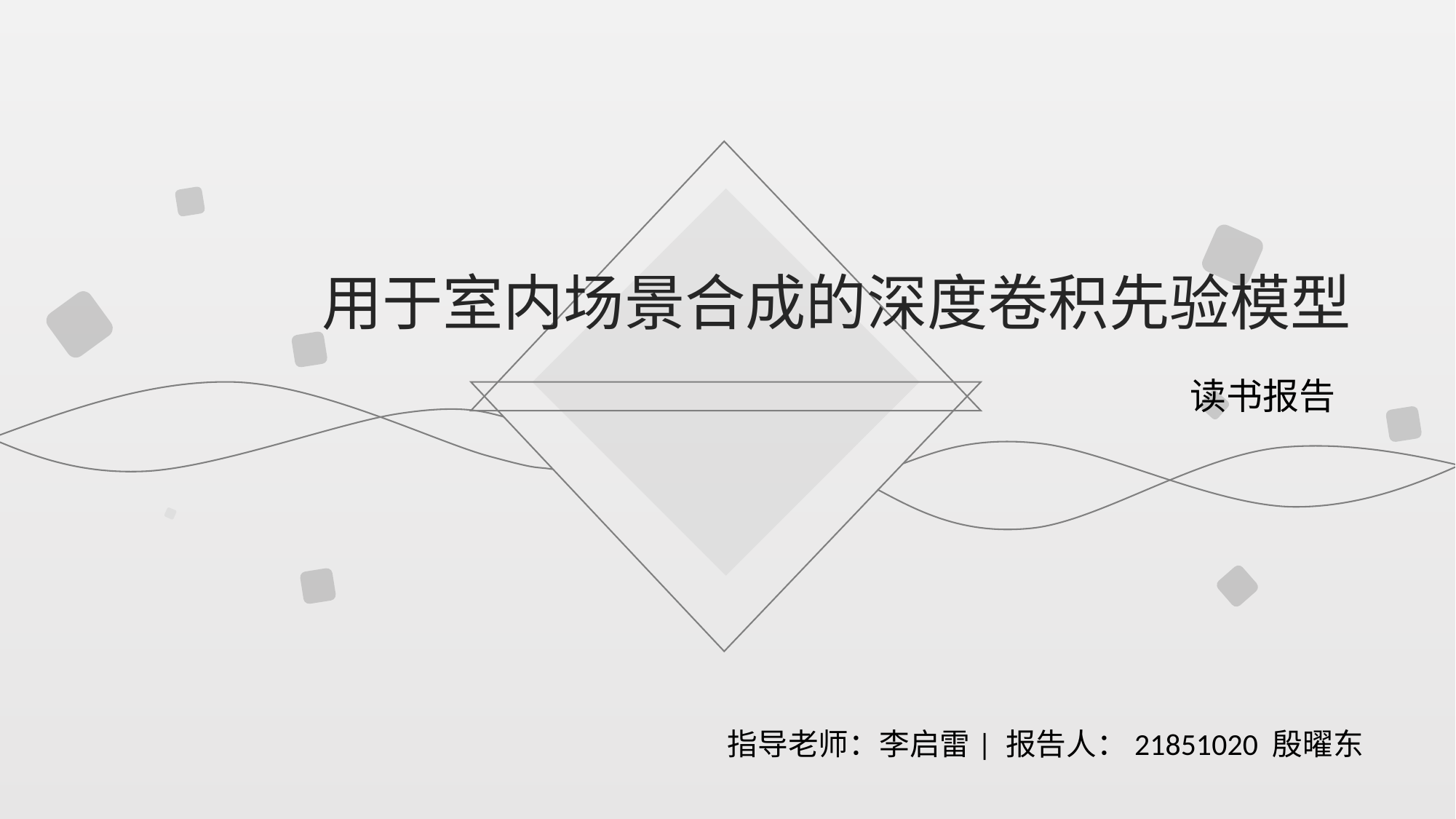

用于室内场景合成的深度卷积先验模型

读书报告

指导老师：李启雷| 报告人：21851020 殷曜东